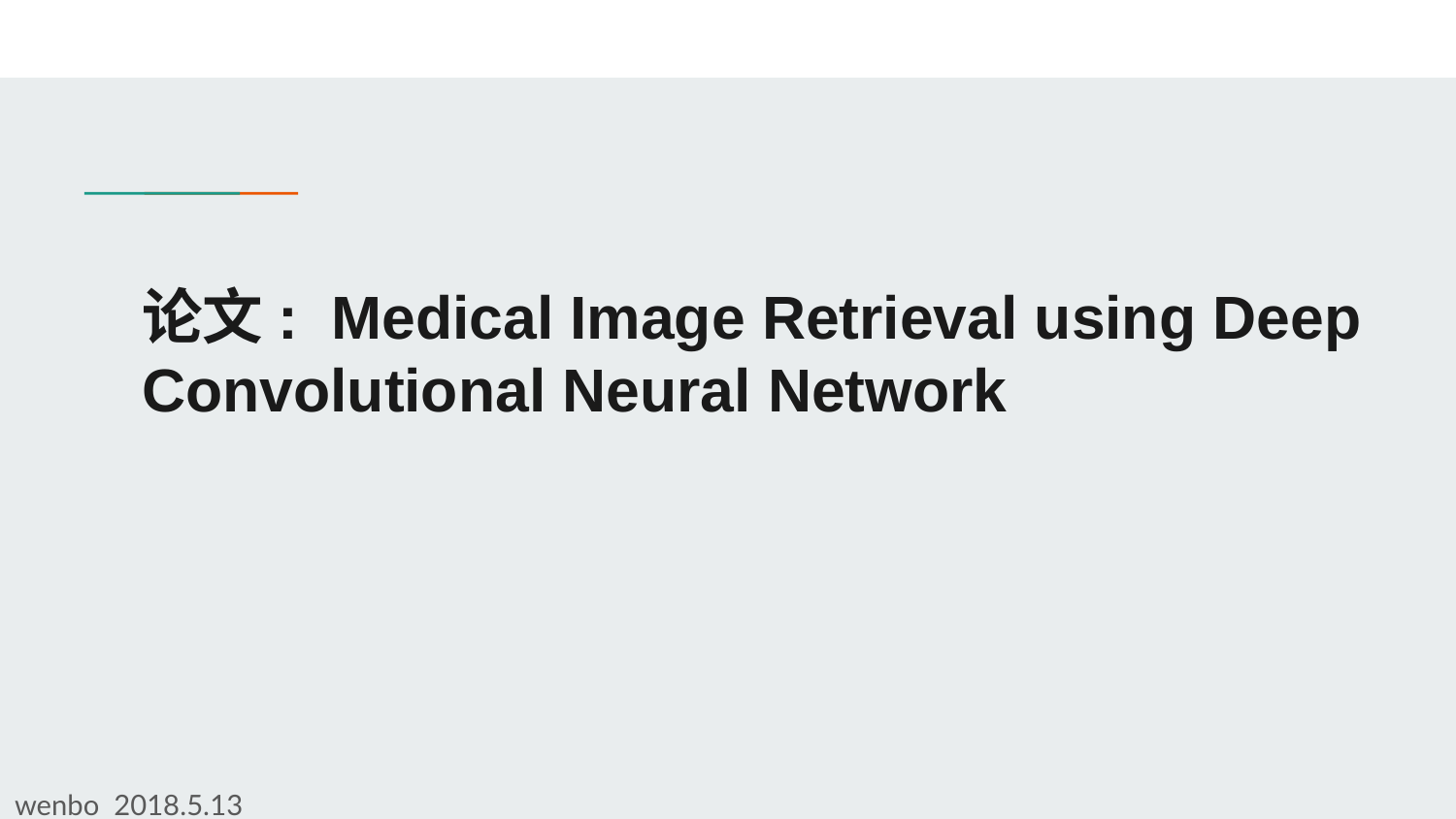

# 论文:  Medical Image Retrieval using Deep Convolutional Neural Network
								   wenbo  2018.5.13